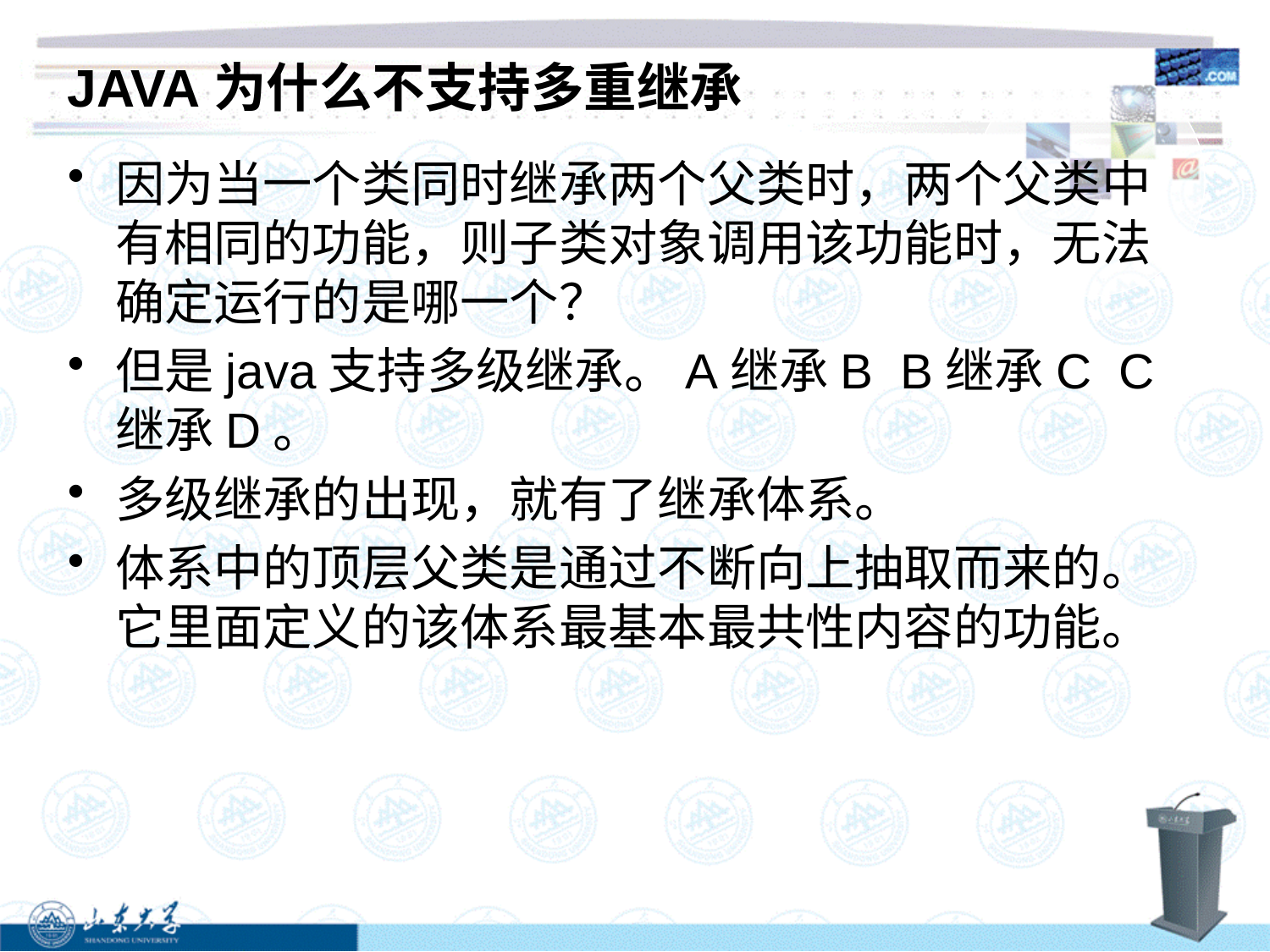

# JAVA为什么不支持多重继承
因为当一个类同时继承两个父类时，两个父类中有相同的功能，则子类对象调用该功能时，无法确定运行的是哪一个？
但是java支持多级继承。A继承B  B继承C  C继承D。
多级继承的出现，就有了继承体系。
体系中的顶层父类是通过不断向上抽取而来的。它里面定义的该体系最基本最共性内容的功能。